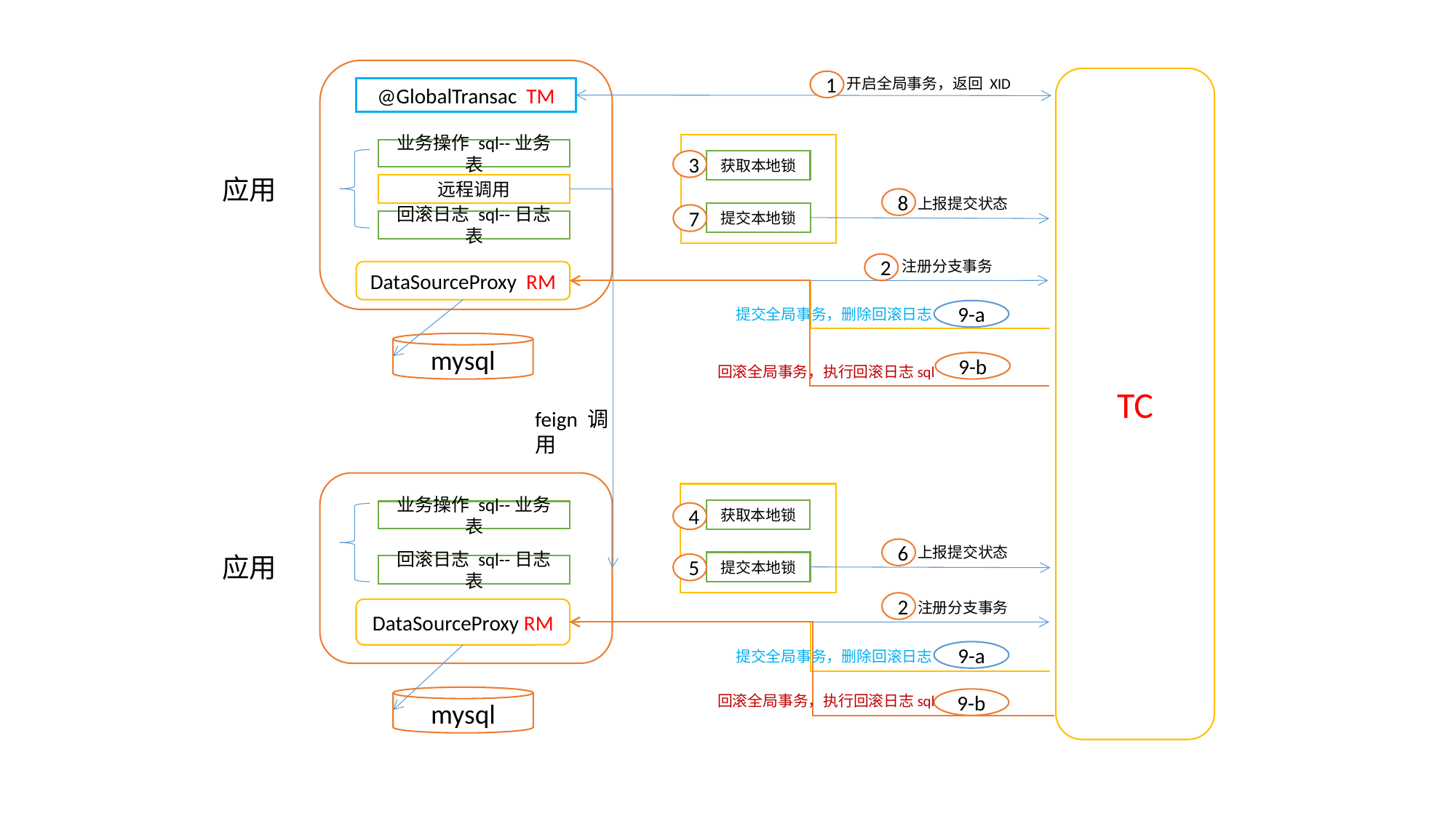

开启全局事务，返回 XID
TC
1
@GlobalTransac  TM

业务操作 sql--业务表

3
获取本地锁
应用
远程调用
8
上报提交状态
提交本地锁
7
回滚日志 sql--日志表
注册分支事务
2
DataSourceProxy  RM
提交全局事务，删除回滚日志
9-a
mysql
9-b
回滚全局事务，执行回滚日志sql
feign 调用

获取本地锁
业务操作 sql--业务表
4

上报提交状态
6
应用
提交本地锁
5
回滚日志 sql--日志表
2
注册分支事务
DataSourceProxy RM
提交全局事务，删除回滚日志
9-a
回滚全局事务，执行回滚日志sql
mysql
9-b